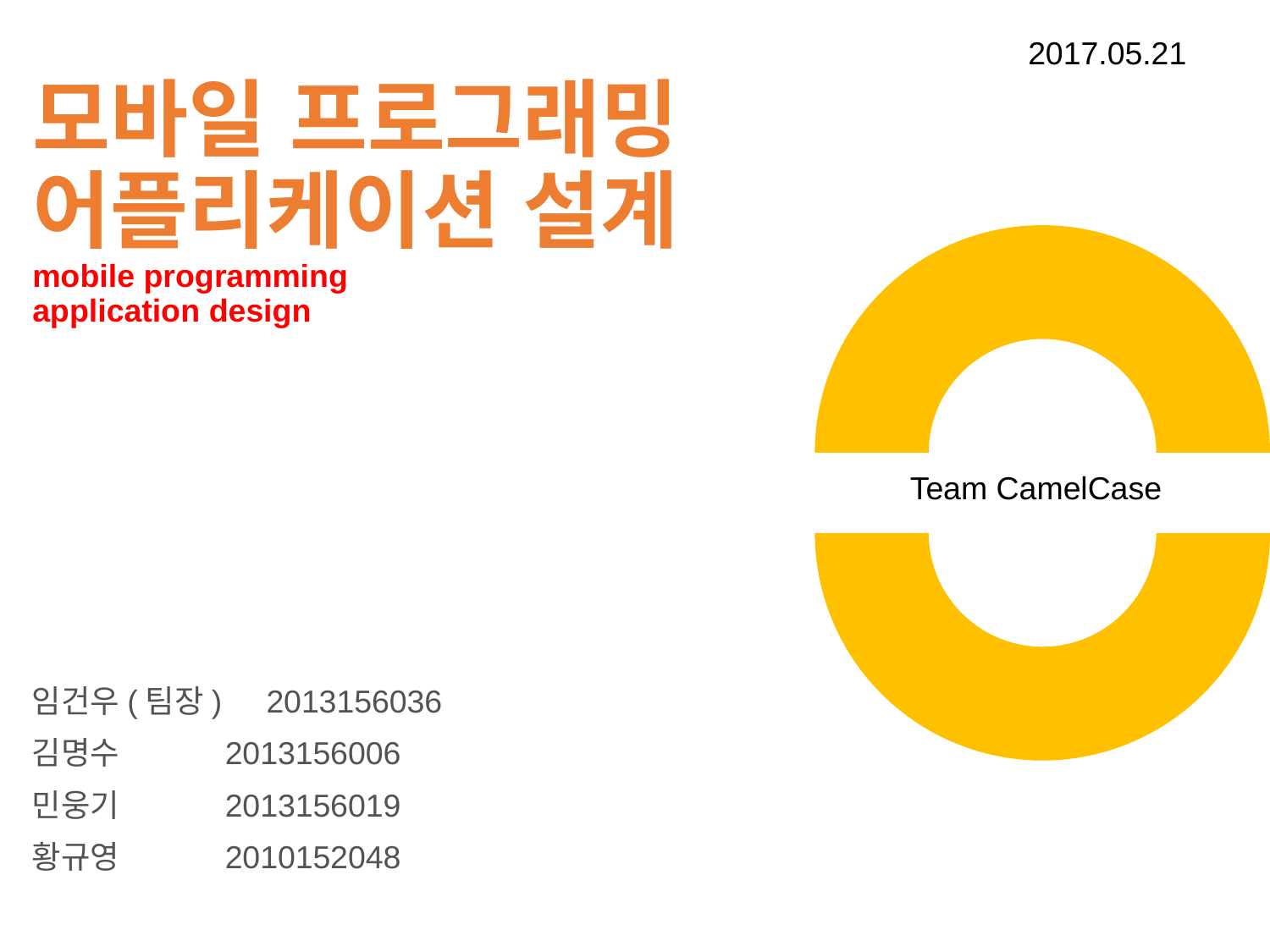

2017.05.21
# 모바일 프로그래밍 어플리케이션 설계 mobile programming application design

Team CamelCase

임건우(팀장)     2013156036
김명수           2013156006
민웅기           2013156019
황규영           2010152048